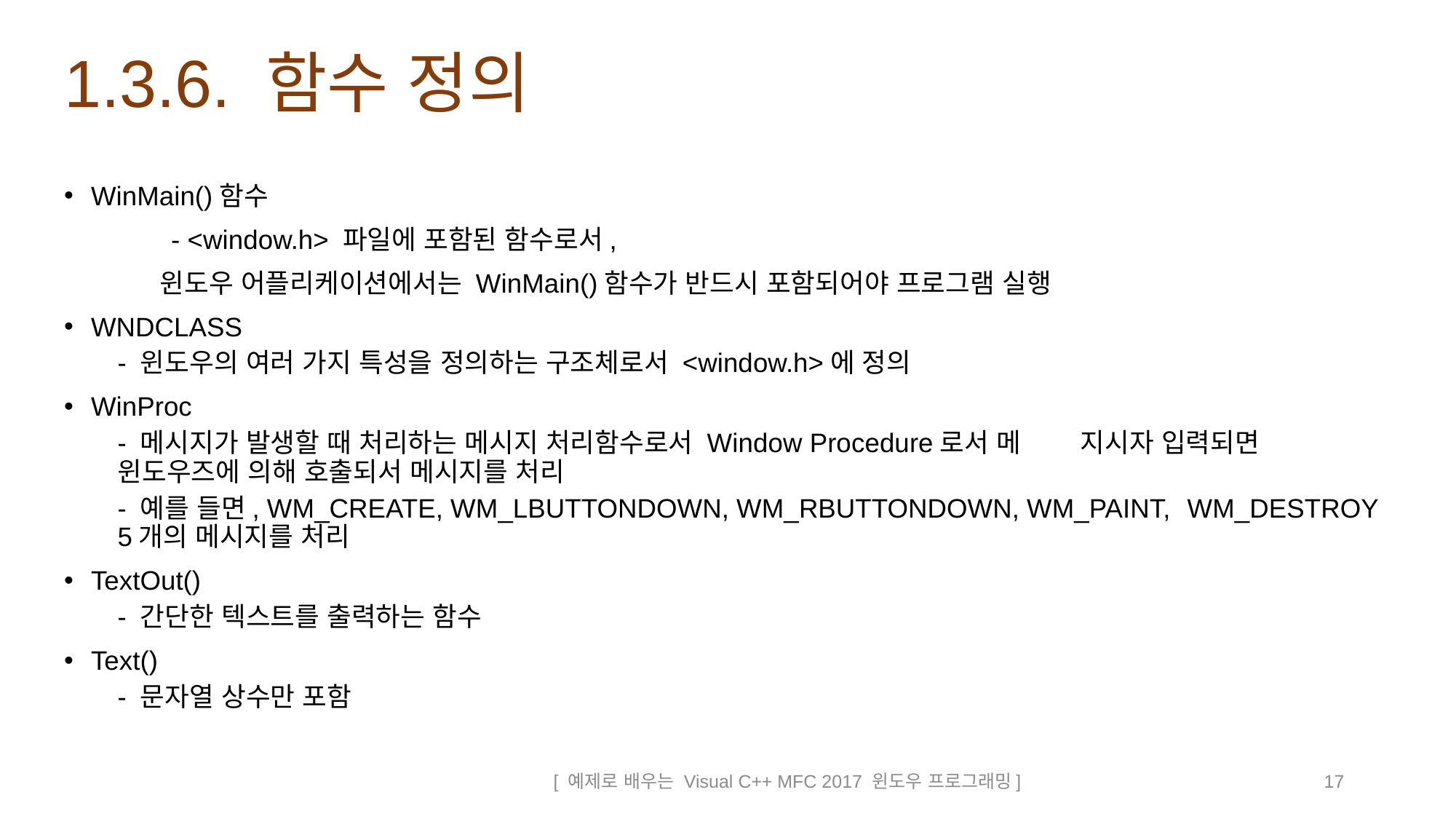

# 1.3.6. 함수 정의

WinMain()함수
	- <window.h> 파일에 포함된 함수로서,
            윈도우 어플리케이션에서는 WinMain()함수가 반드시 포함되어야 프로그램 실행
WNDCLASS
	- 윈도우의 여러 가지 특성을 정의하는 구조체로서 <window.h>에 정의
WinProc
	- 메시지가 발생할 때 처리하는 메시지 처리함수로서 Window Procedure로서 메	지시자 입력되면 	윈도우즈에 의해 호출되서 메시지를 처리
	- 예를 들면, WM_CREATE, WM_LBUTTONDOWN, WM_RBUTTONDOWN, WM_PAINT, 		WM_DESTROY  5개의 메시지를 처리
TextOut()
	- 간단한 텍스트를 출력하는 함수
Text()
	- 문자열 상수만 포함

[ 예제로 배우는 Visual C++ MFC 2017 윈도우 프로그래밍]
17